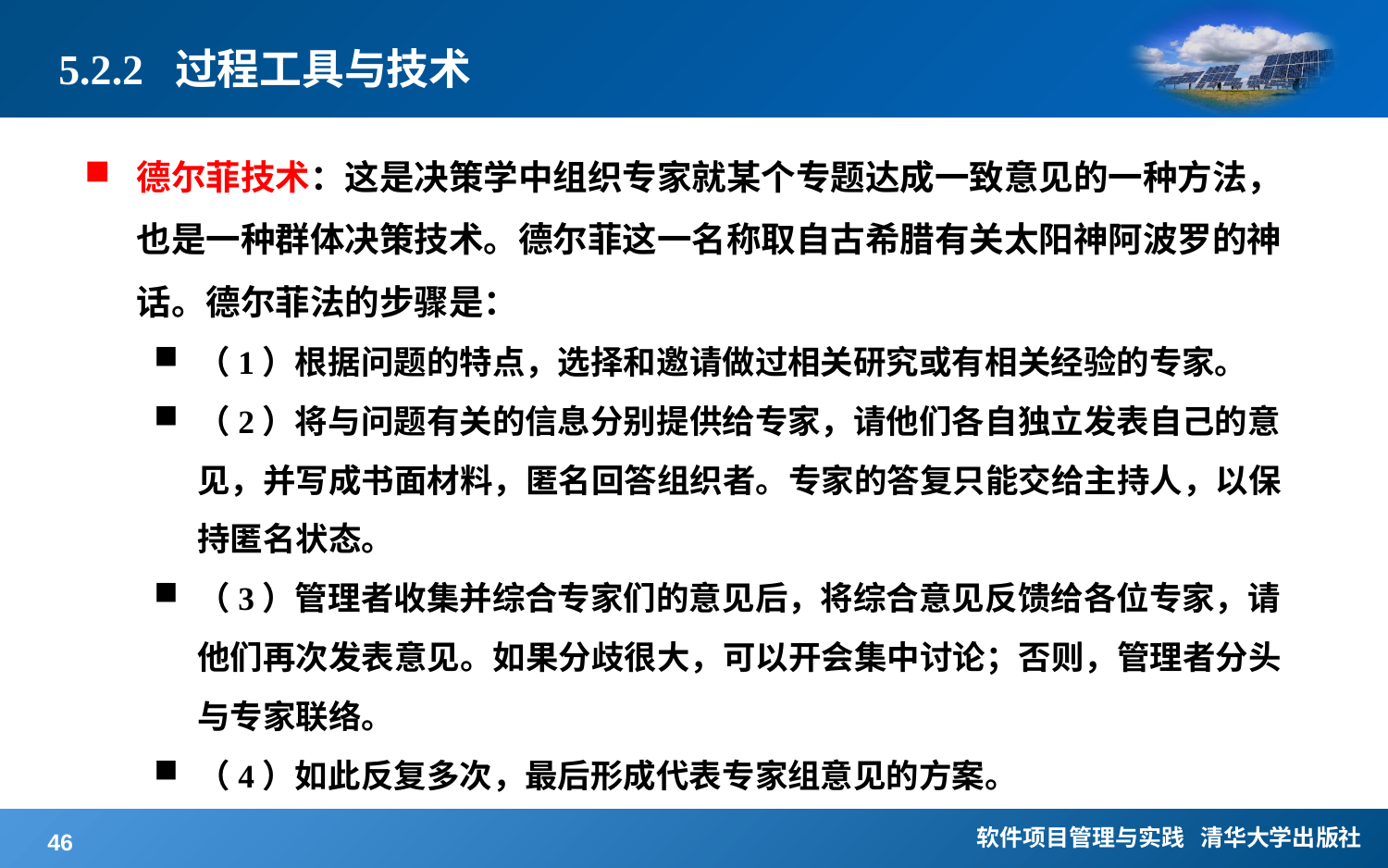

# 5.2.2  过程工具与技术
德尔菲技术：这是决策学中组织专家就某个专题达成一致意见的一种方法，也是一种群体决策技术。德尔菲这一名称取自古希腊有关太阳神阿波罗的神话。德尔菲法的步骤是：
（1）根据问题的特点，选择和邀请做过相关研究或有相关经验的专家。
（2）将与问题有关的信息分别提供给专家，请他们各自独立发表自己的意见，并写成书面材料，匿名回答组织者。专家的答复只能交给主持人，以保持匿名状态。
（3）管理者收集并综合专家们的意见后，将综合意见反馈给各位专家，请他们再次发表意见。如果分歧很大，可以开会集中讨论；否则，管理者分头与专家联络。
（4）如此反复多次，最后形成代表专家组意见的方案。